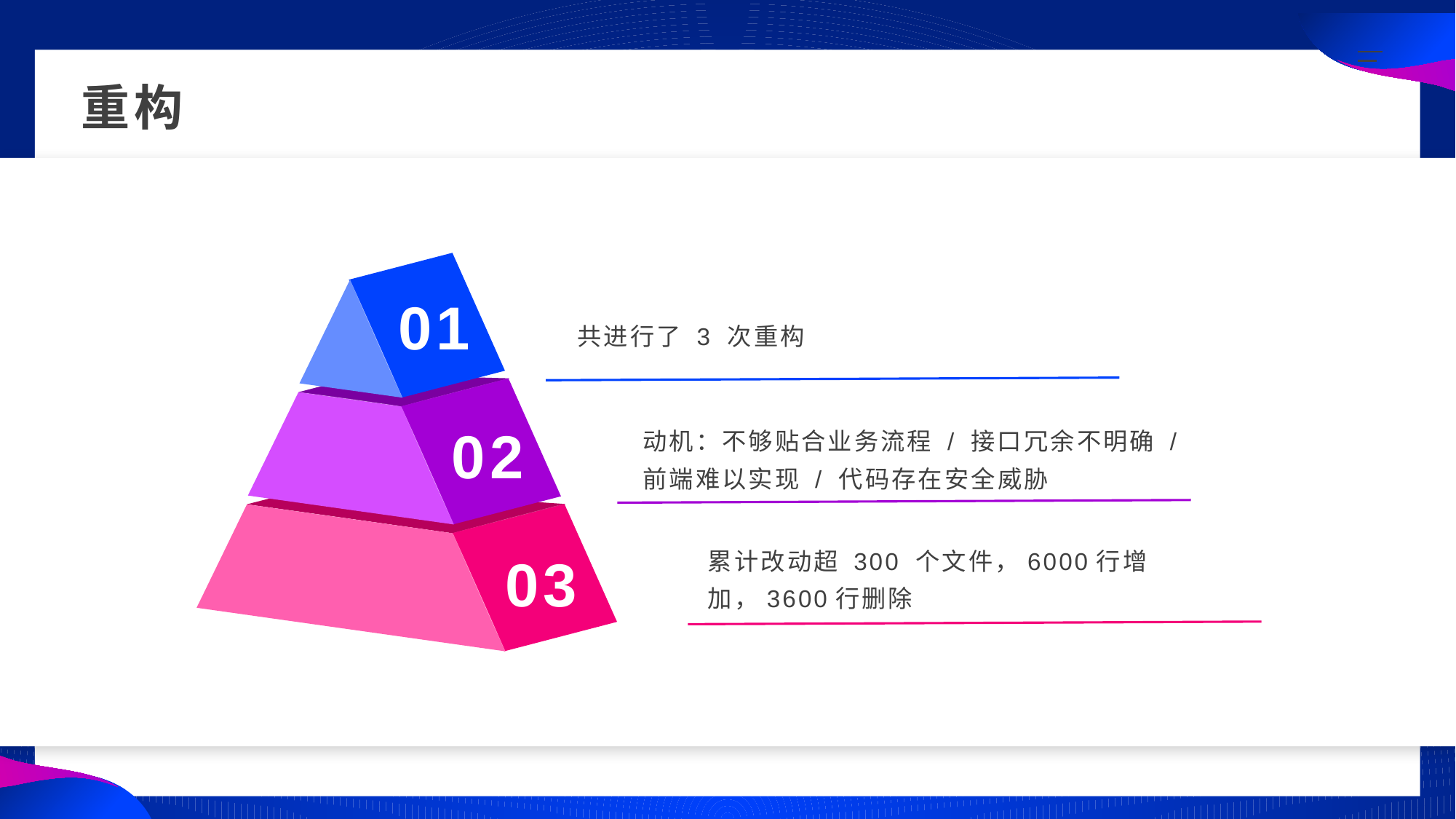

重构

01

共进行了 3 次重构

02
动机：不够贴合业务流程 / 接口冗余不明确 / 前端难以实现 / 代码存在安全威胁

累计改动超 300 个文件，6000行增加，3600行删除

03